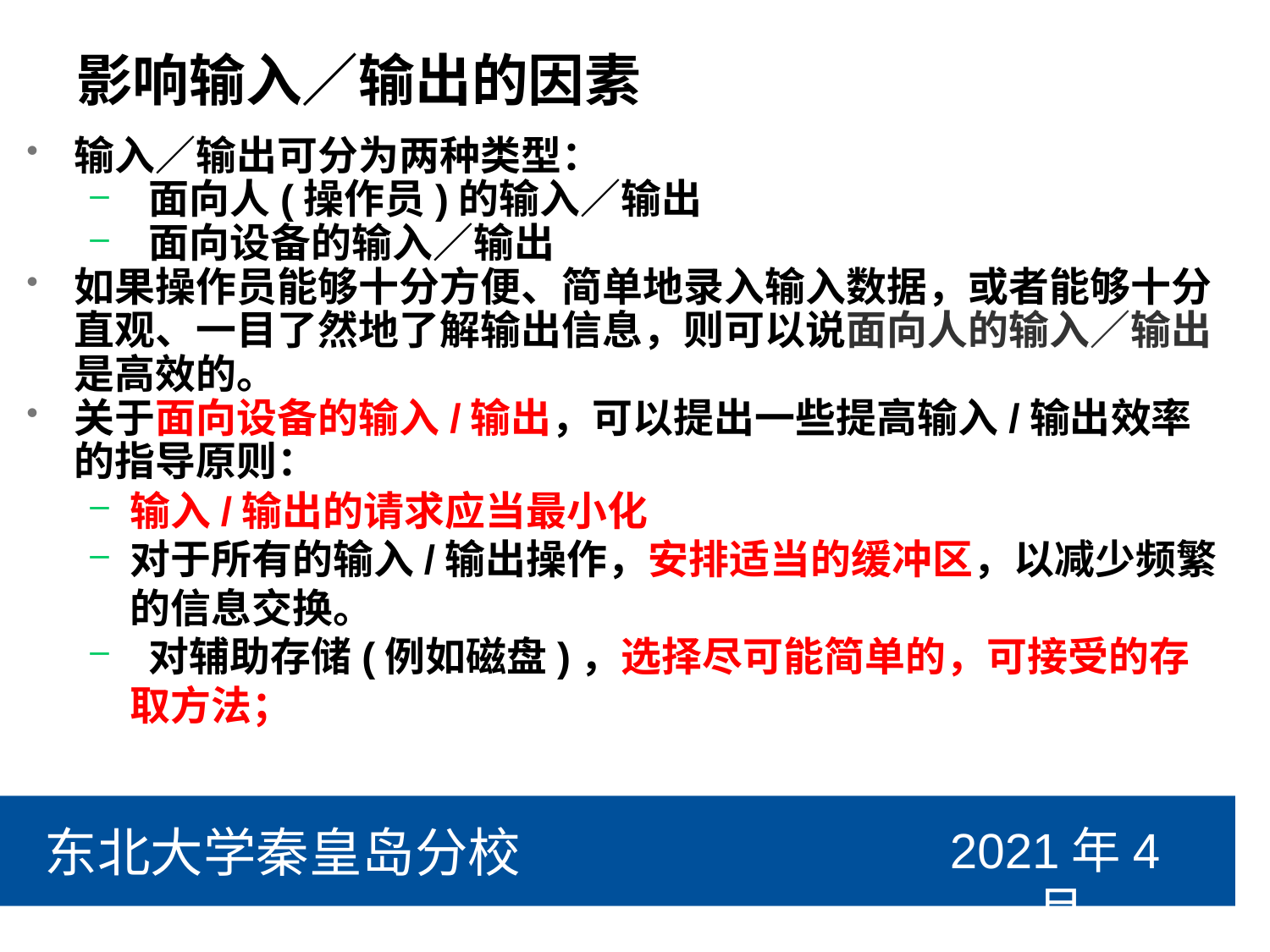

# 影响输入／输出的因素
输入／输出可分为两种类型：
 面向人(操作员)的输入／输出
 面向设备的输入／输出
如果操作员能够十分方便、简单地录入输入数据，或者能够十分直观、一目了然地了解输出信息，则可以说面向人的输入／输出是高效的。
关于面向设备的输入/输出，可以提出一些提高输入/输出效率的指导原则：
输入/输出的请求应当最小化
对于所有的输入/输出操作，安排适当的缓冲区，以减少频繁的信息交换。
 对辅助存储(例如磁盘)，选择尽可能简单的，可接受的存取方法；